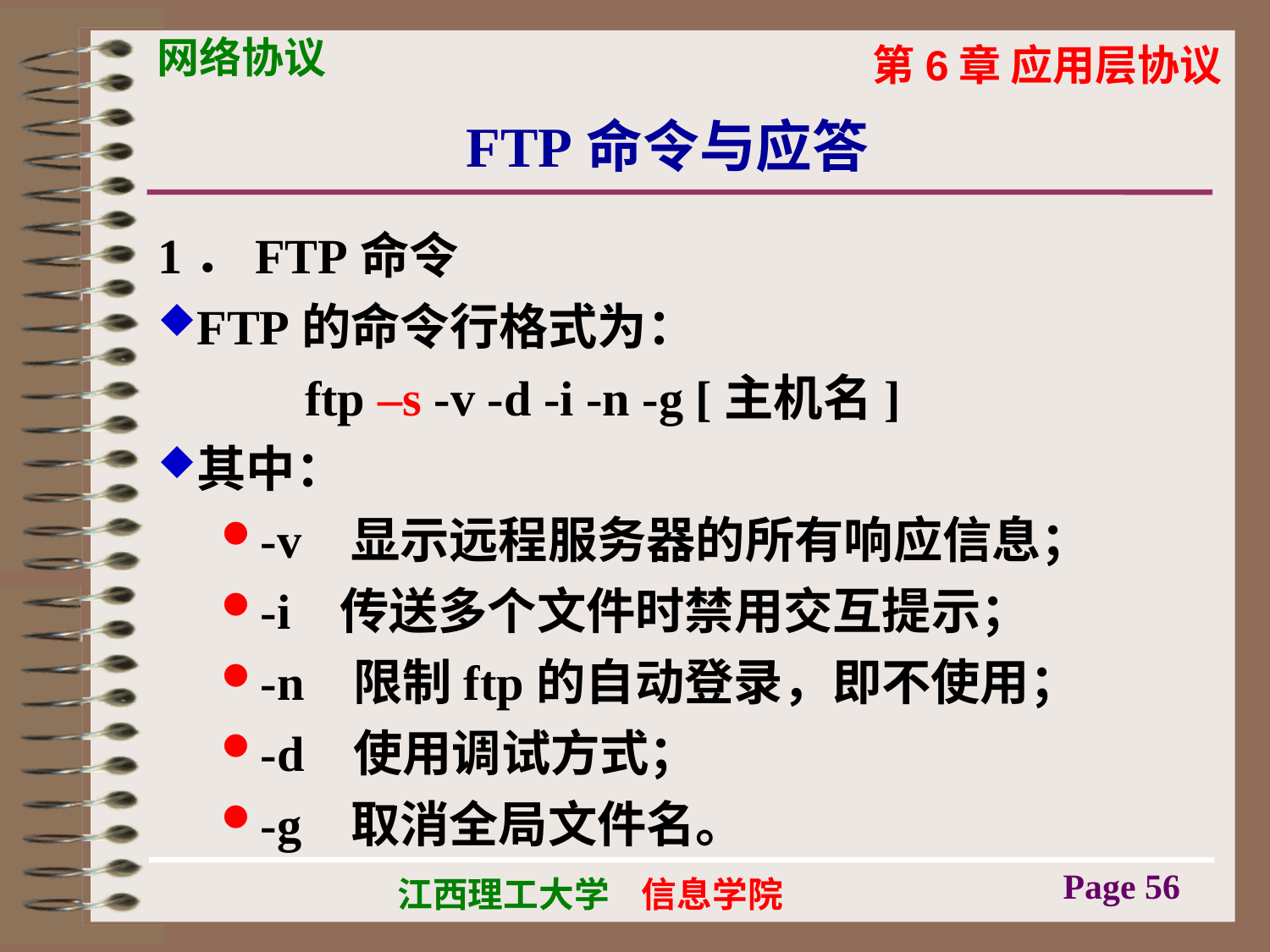

# FTP命令与应答
1．FTP命令
FTP的命令行格式为：
            ftp –s -v -d -i -n -g [主机名]
其中：
-v   显示远程服务器的所有响应信息；
-i   传送多个文件时禁用交互提示；
-n   限制ftp的自动登录，即不使用；
-d   使用调试方式；
-g   取消全局文件名。
Page 56